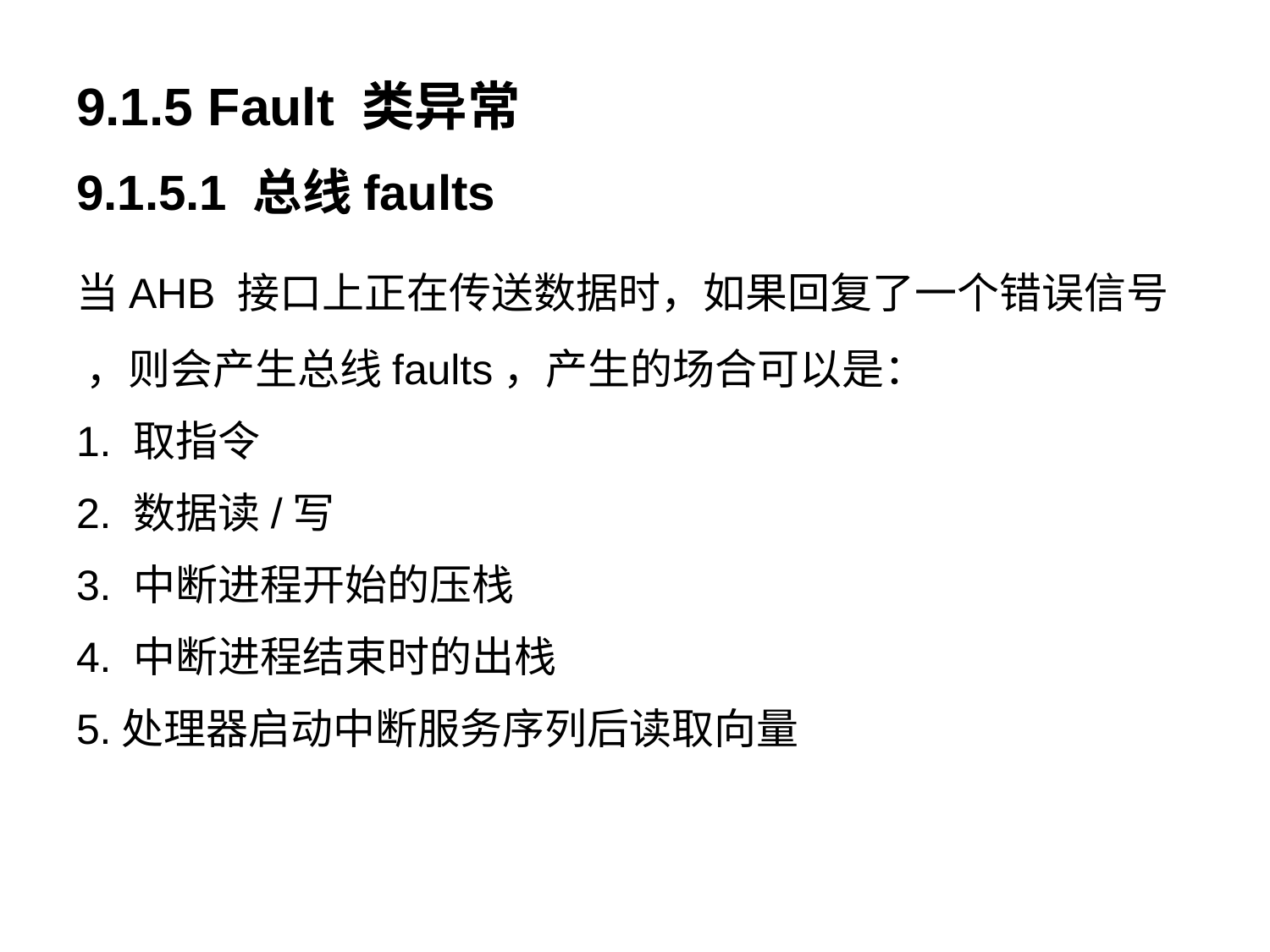

9.1.5 Fault 类异常
9.1.5.1 总线faults
当AHB 接口上正在传送数据时，如果回复了一个错误信号 ，则会产生总线faults，产生的场合可以是：
1. 取指令
2. 数据读/写
3. 中断进程开始的压栈
4. 中断进程结束时的出栈
5.处理器启动中断服务序列后读取向量